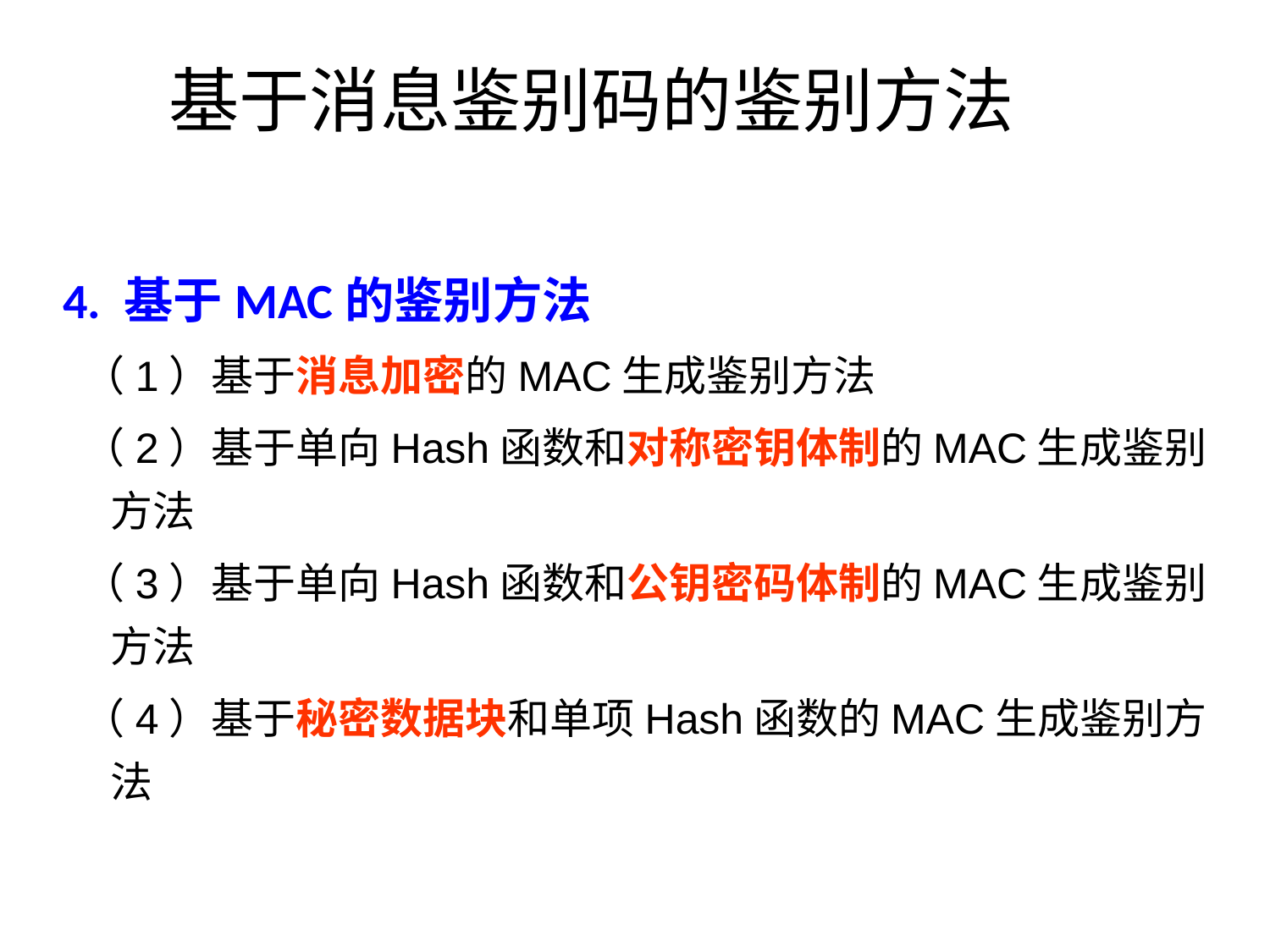

基于消息鉴别码的鉴别方法
4. 基于MAC的鉴别方法
 （1）基于消息加密的MAC生成鉴别方法
 （2）基于单向Hash函数和对称密钥体制的MAC生成鉴别方法
 （3）基于单向Hash函数和公钥密码体制的MAC生成鉴别方法
 （4）基于秘密数据块和单项Hash函数的MAC生成鉴别方法